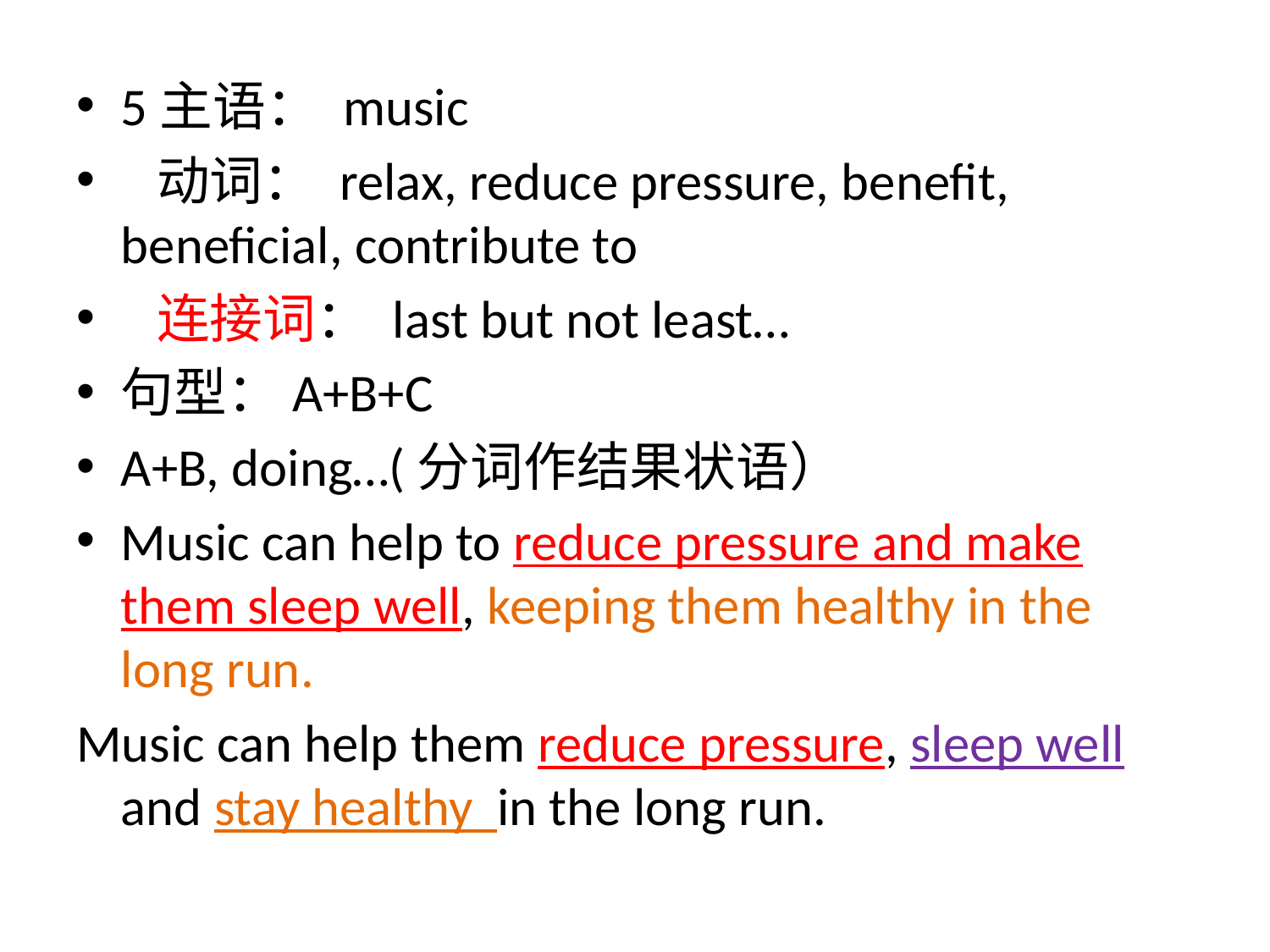

5主语： music
  动词： relax, reduce pressure, benefit, beneficial, contribute to
  连接词： last but not least…
句型：A+B+C
A+B, doing…(分词作结果状语）
Music can help to reduce pressure and make them sleep well, keeping them healthy in the long run.
Music can help them reduce pressure, sleep well and stay healthy  in the long run.